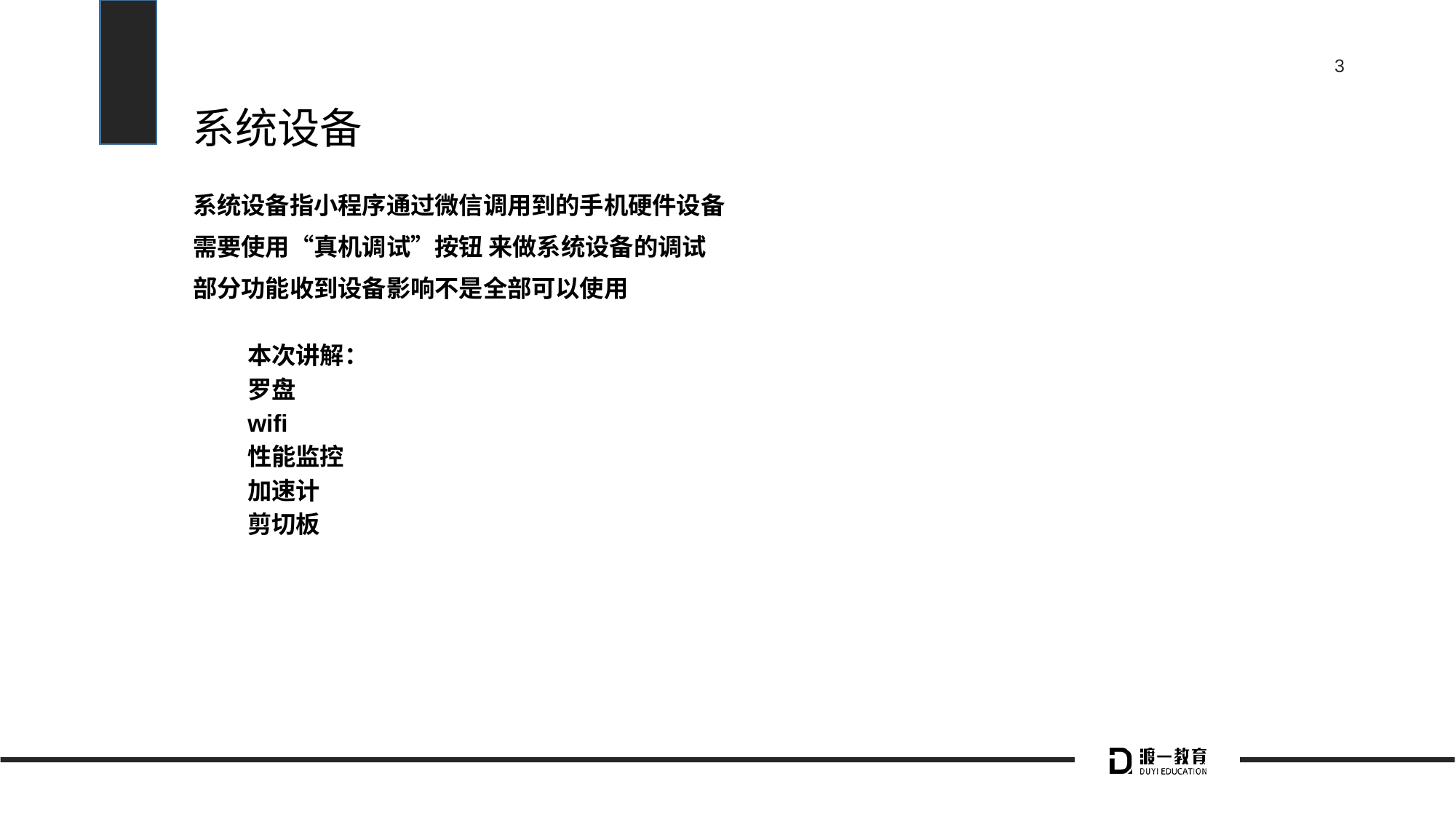

# 系统设备
系统设备指小程序通过微信调用到的手机硬件设备
需要使用“真机调试”按钮 来做系统设备的调试
部分功能收到设备影响不是全部可以使用

本次讲解：
罗盘
wifi
性能监控
加速计
剪切板